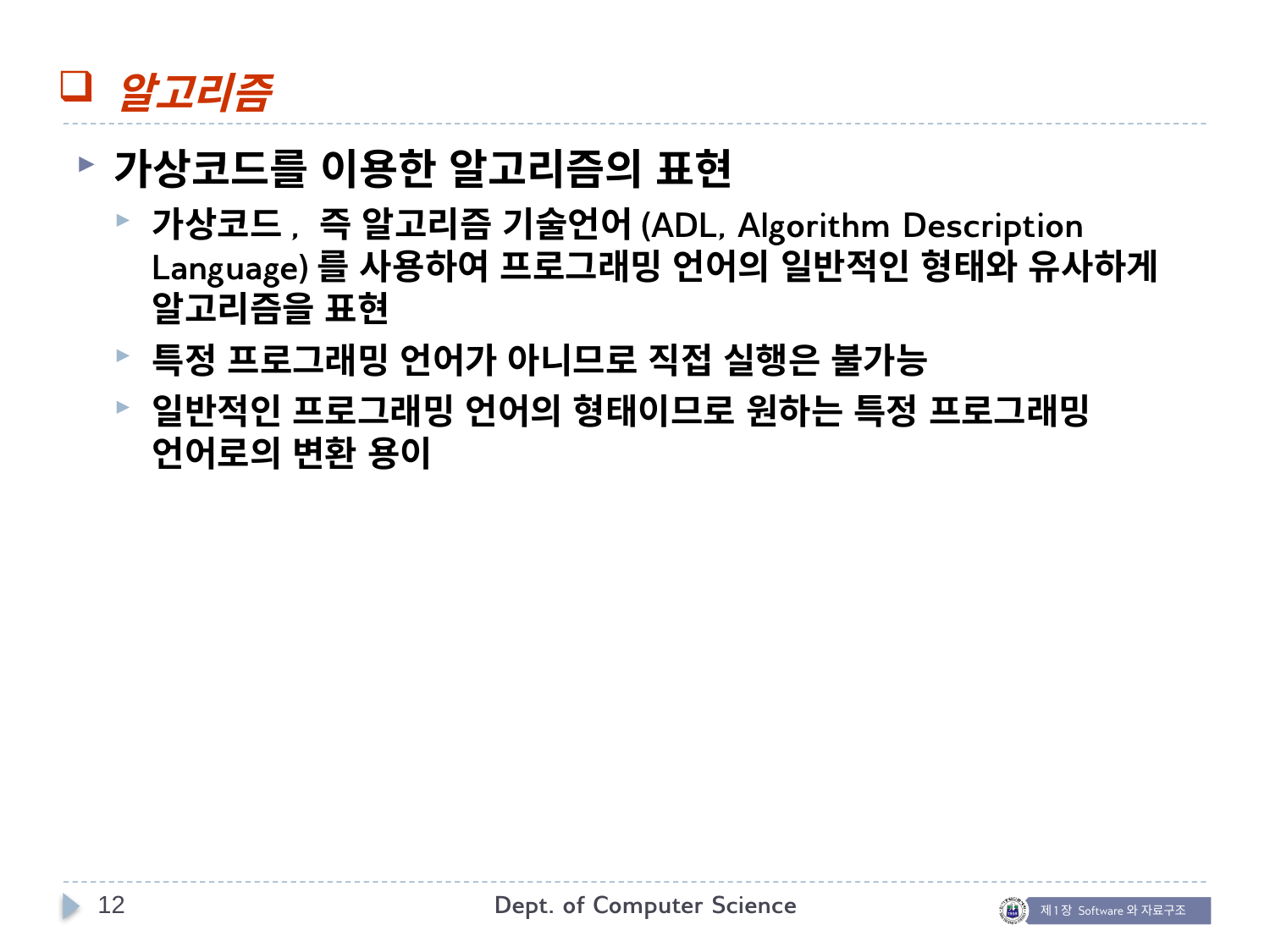

알고리즘
가상코드를 이용한 알고리즘의 표현
가상코드, 즉 알고리즘 기술언어(ADL, Algorithm Description Language)를 사용하여 프로그래밍 언어의 일반적인 형태와 유사하게 알고리즘을 표현
특정 프로그래밍 언어가 아니므로 직접 실행은 불가능
일반적인 프로그래밍 언어의 형태이므로 원하는 특정 프로그래밍 언어로의 변환 용이
12
Dept. of Computer Science